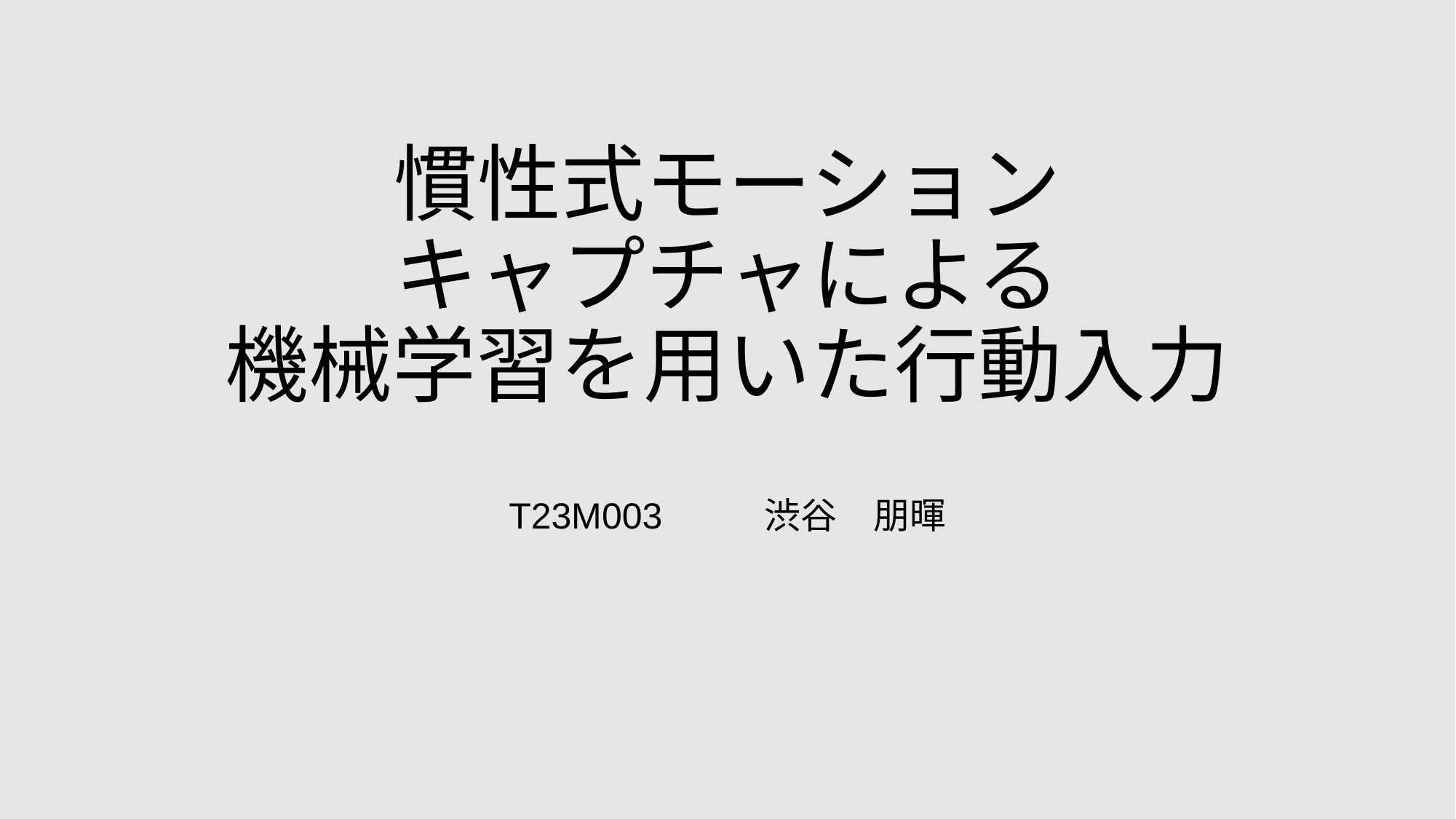

# 慣性式モーション キャプチャによる 機械学習を用いた行動入力
T23M003  　　渋谷　朋暉